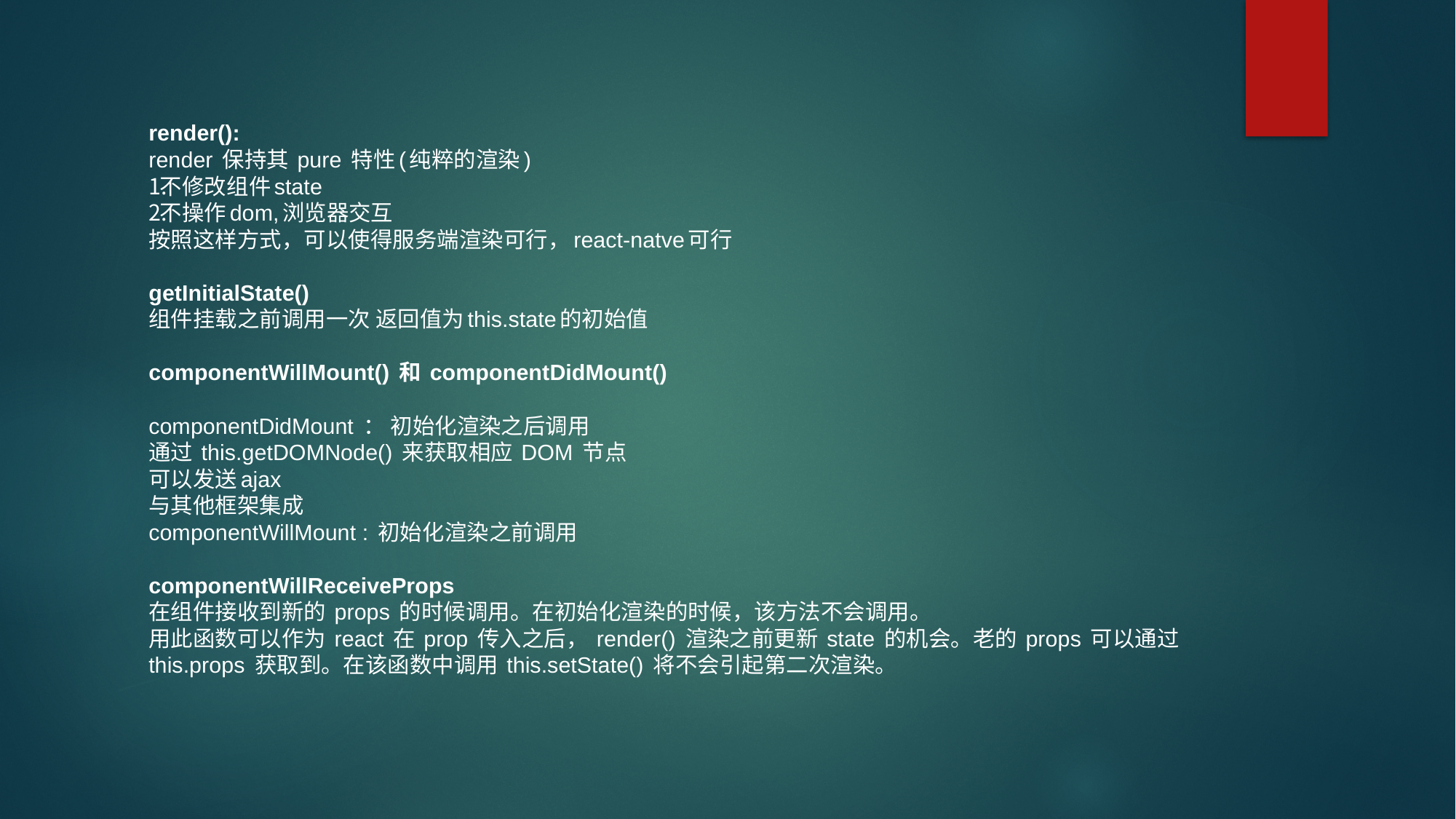

render():
render 保持其 pure 特性(纯粹的渲染)
不修改组件state
不操作dom,浏览器交互
按照这样方式，可以使得服务端渲染可行，react-natve可行

getInitialState()
组件挂载之前调用一次 返回值为this.state的初始值

componentWillMount() 和 componentDidMount()

componentDidMount ： 初始化渲染之后调用
通过 this.getDOMNode() 来获取相应 DOM 节点
可以发送ajax
与其他框架集成
componentWillMount : 初始化渲染之前调用

componentWillReceiveProps
在组件接收到新的 props 的时候调用。在初始化渲染的时候，该方法不会调用。
用此函数可以作为 react 在 prop 传入之后， render() 渲染之前更新 state 的机会。老的 props 可以通过 this.props 获取到。在该函数中调用 this.setState() 将不会引起第二次渲染。